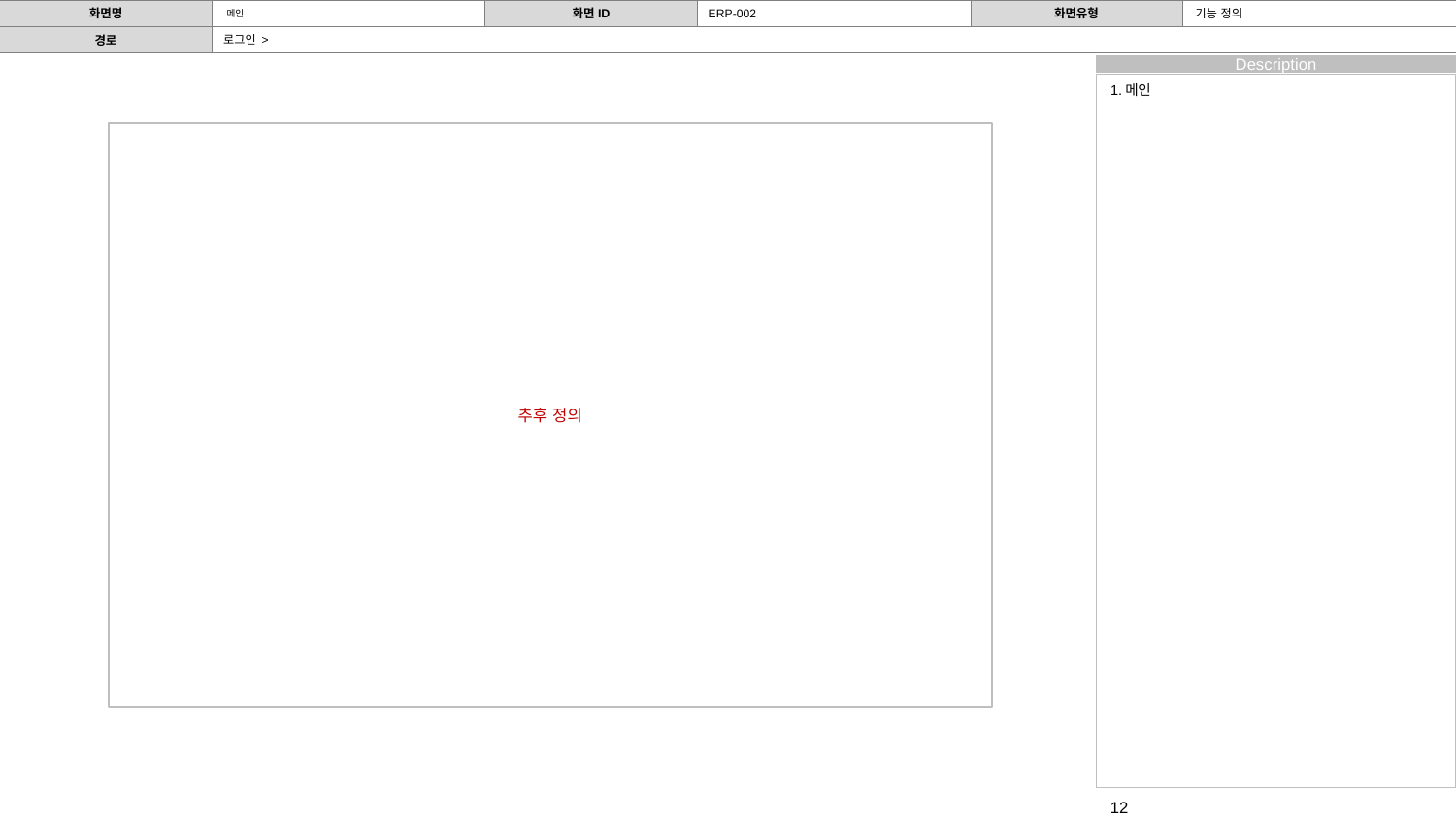

ERP-002
기능 정의
# 메인
로그인 >

메인
추후 정의